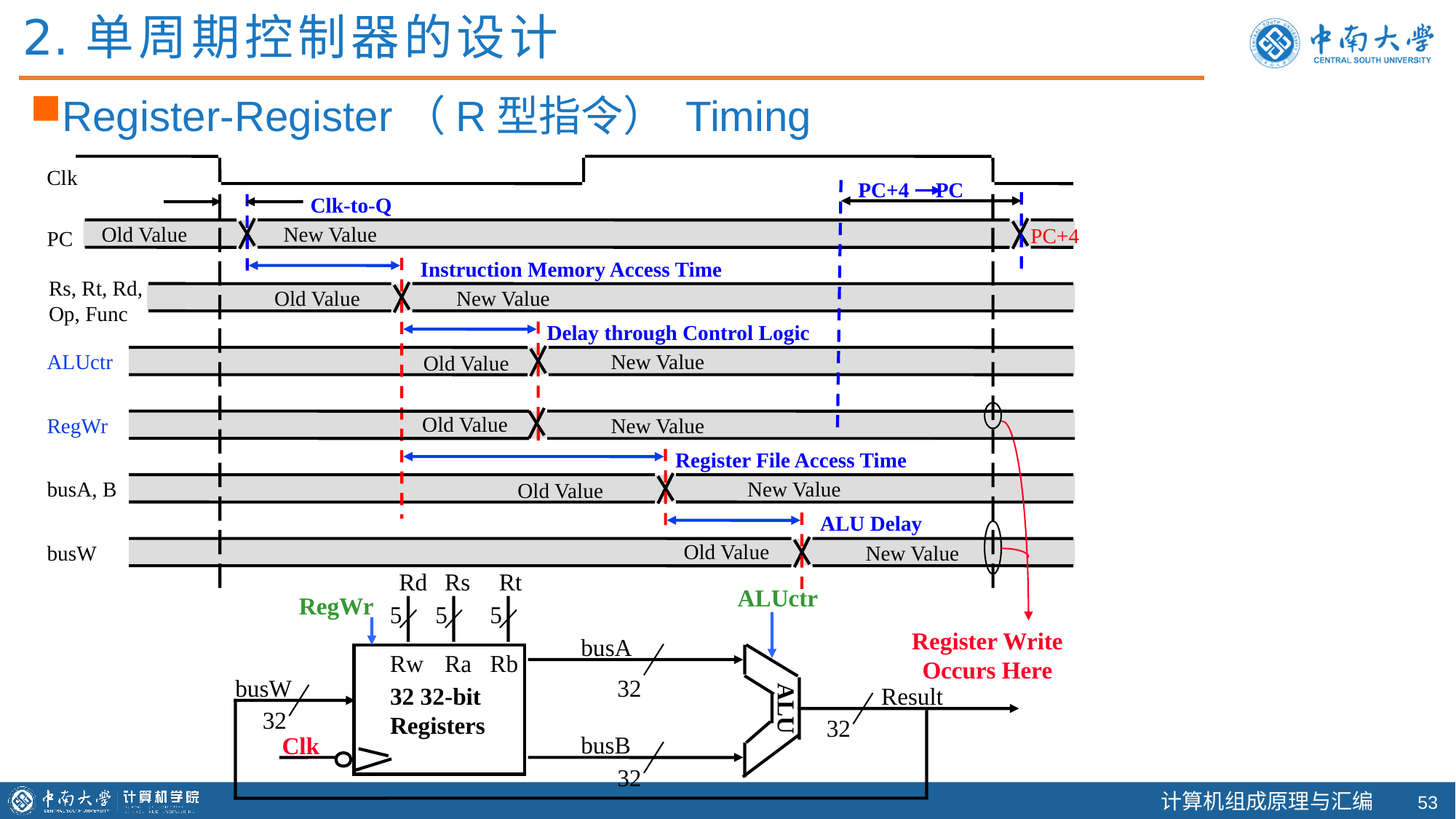

2.单周期控制器的设计

Register-Register（R型指令） Timing

Clk
PC+4     PC

Clk-to-Q

Old Value
New Value
PC+4

PC

Instruction Memory Access Time

Rs, Rt, Rd,
Op, Func
Old Value
New Value

Delay through Control Logic

ALUctr
New Value
Old Value

Old Value
RegWr
New Value

Register Write
Occurs Here

Register File Access Time

busA, B
New Value
Old Value

ALU Delay

Old Value
busW
New Value

Rd
Rs
Rt

ALUctr
RegWr
5
5
5

busA
Rw
Ra
Rb

busW
32
32 32-bit
Registers
Result

ALU

32

32

busB
Clk

32

53